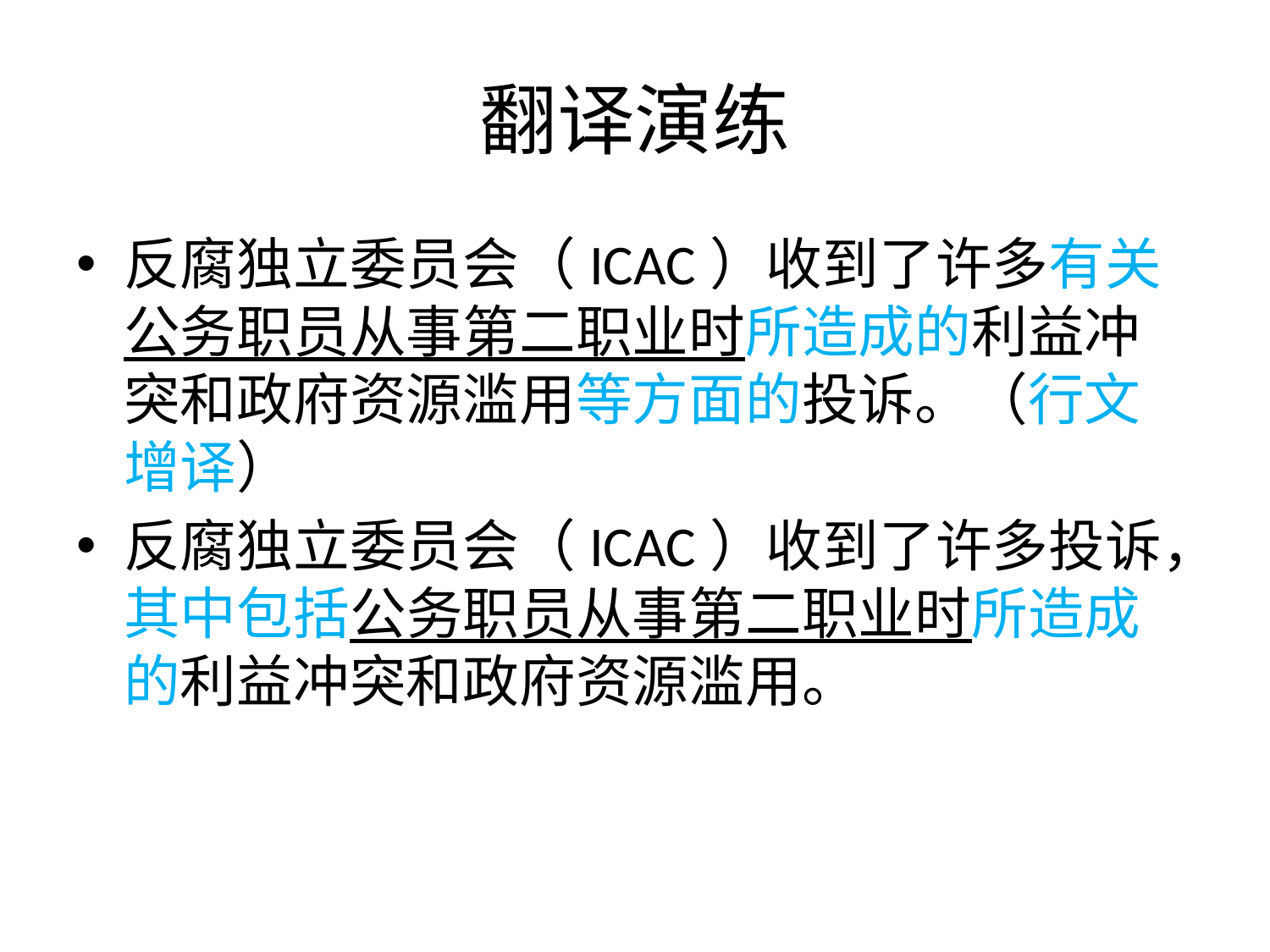

# 翻译演练
反腐独立委员会（ICAC）收到了许多有关公务职员从事第二职业时所造成的利益冲突和政府资源滥用等方面的投诉。（行文增译）
反腐独立委员会（ICAC）收到了许多投诉，其中包括公务职员从事第二职业时所造成的利益冲突和政府资源滥用。